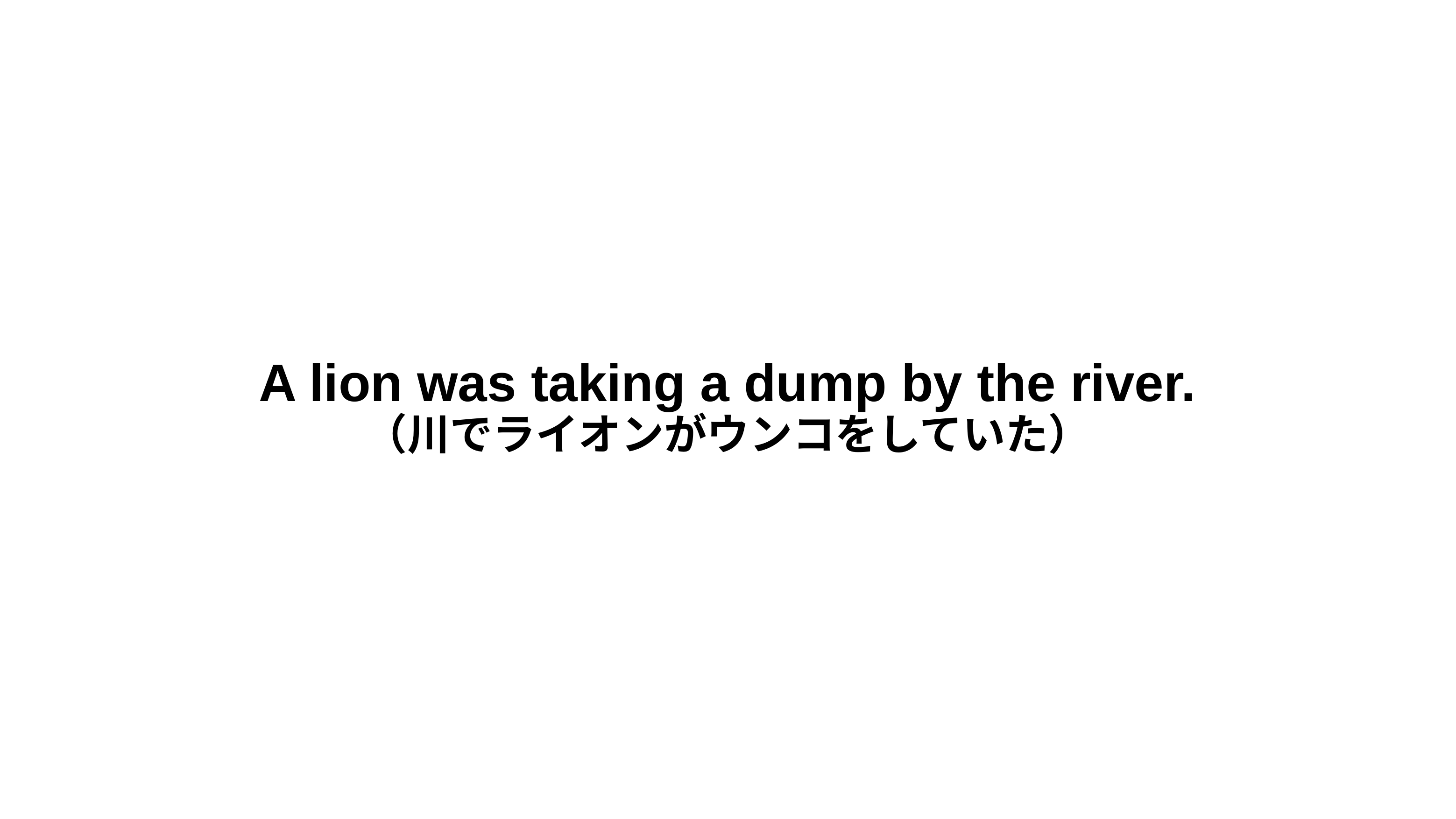

# A lion was taking a dump by the river. （川でライオンがウンコをしていた）